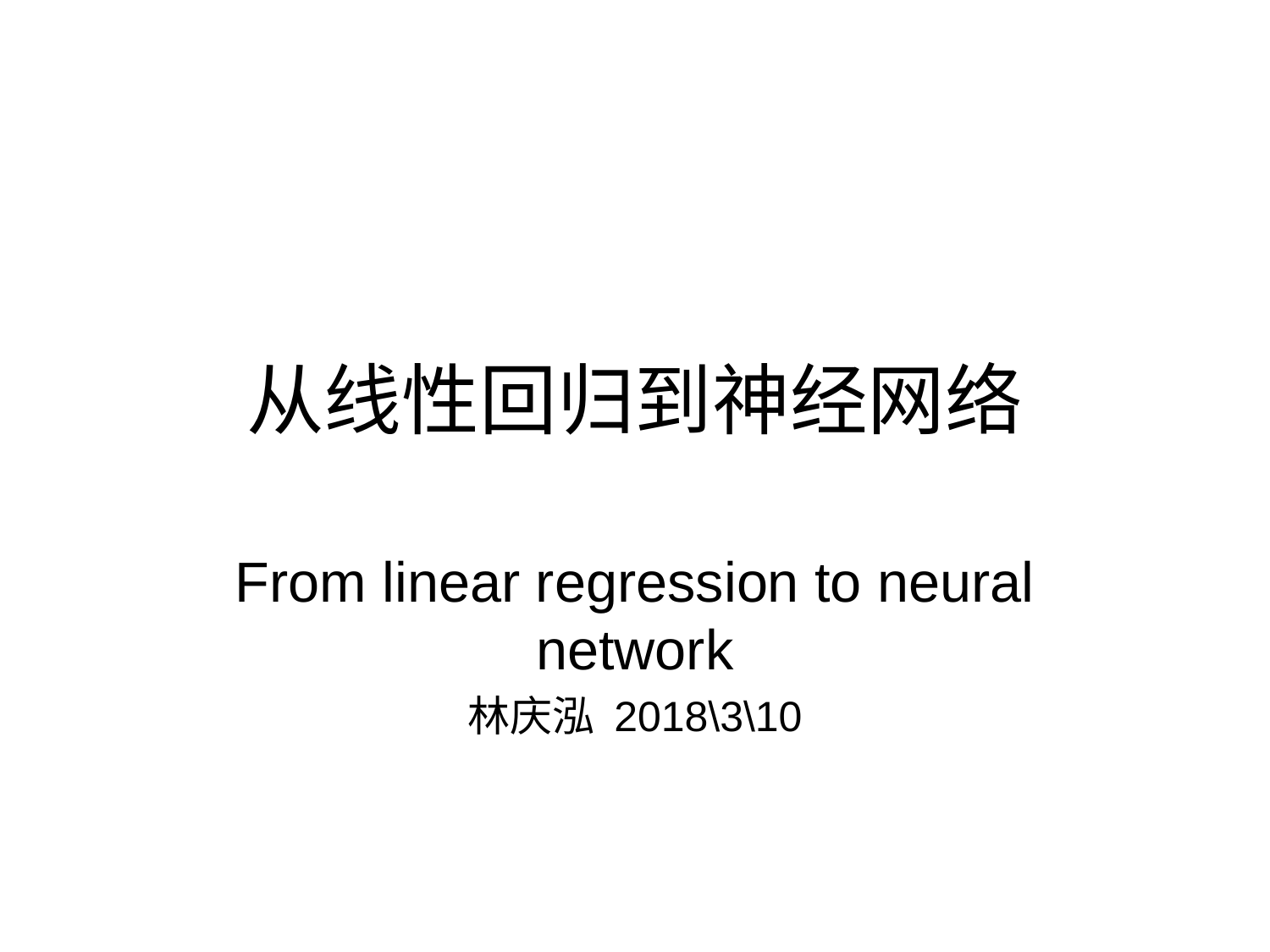

# 从线性回归到神经网络
From linear regression to neural network
林庆泓 2018\3\10